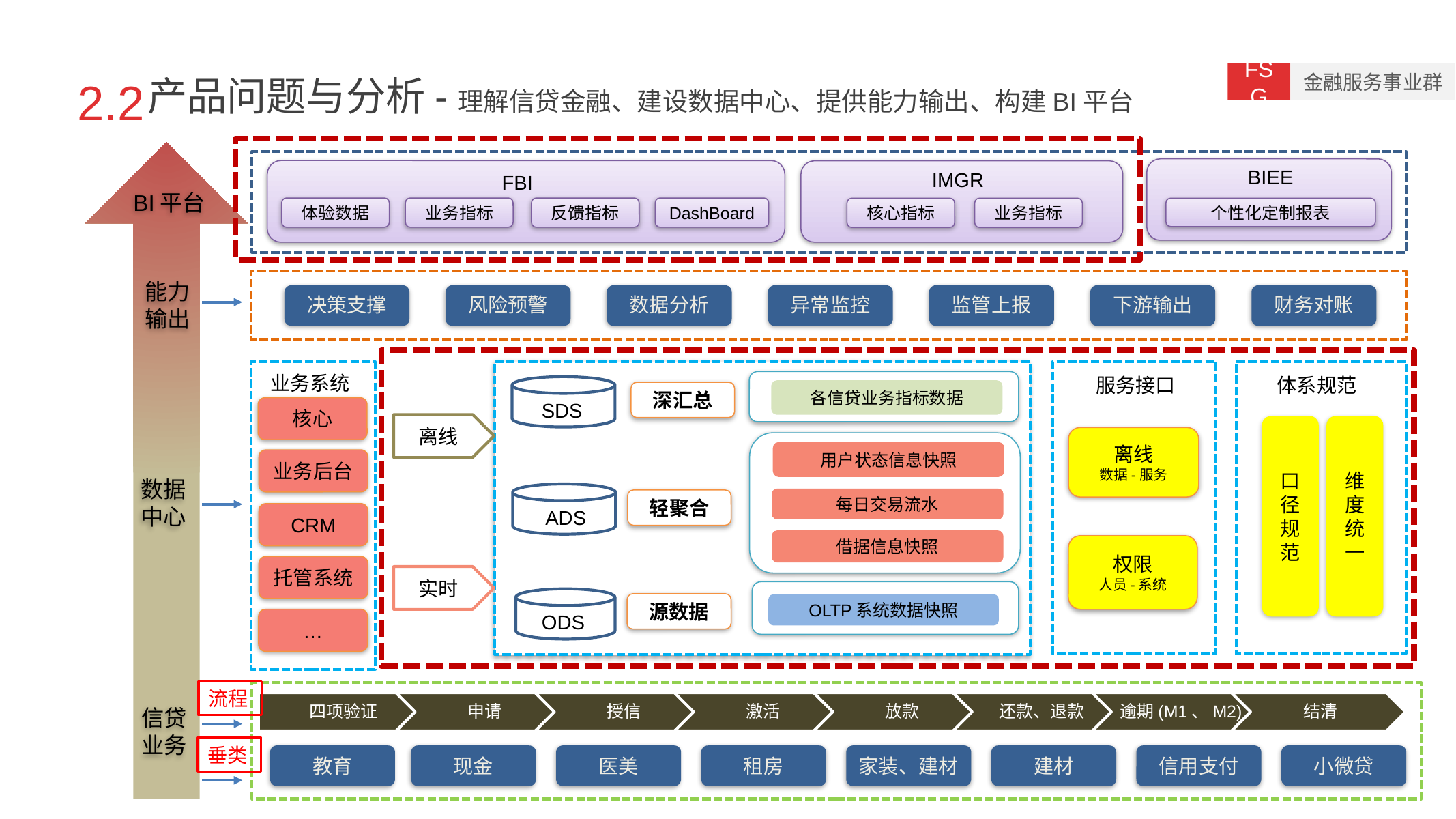

2.2
产品问题与分析-理解信贷金融、建设数据中心、提供能力输出、构建BI平台

个性化定制报表
BI平台
IMGR
FBI
能力
输出

服务接口
离线
数据-服务
权限
人员-系统

业务系统
核心

各信贷业务指标数据
SDS

用户状态信息快照
每日交易流水
轻聚合
ADS
借据信息快照
ODS

体系规范

口径规范
维度统一

数据
中心
离线

实时

源数据
OLTP系统数据快照
信贷
业务

四项验证
申请
授信
激活
放款
还款、退款
逾期(M1、M2)
结清

BIEE
体验数据
业务指标
反馈指标
DashBoard
业务指标
核心指标
决策支撑
风险预警
数据分析
异常监控
监管上报
下游输出
财务对账

深汇总
业务后台
CRM
托管系统
…
流程
垂类
教育
现金
医美
租房
家装、建材
建材
信用支付
小微贷